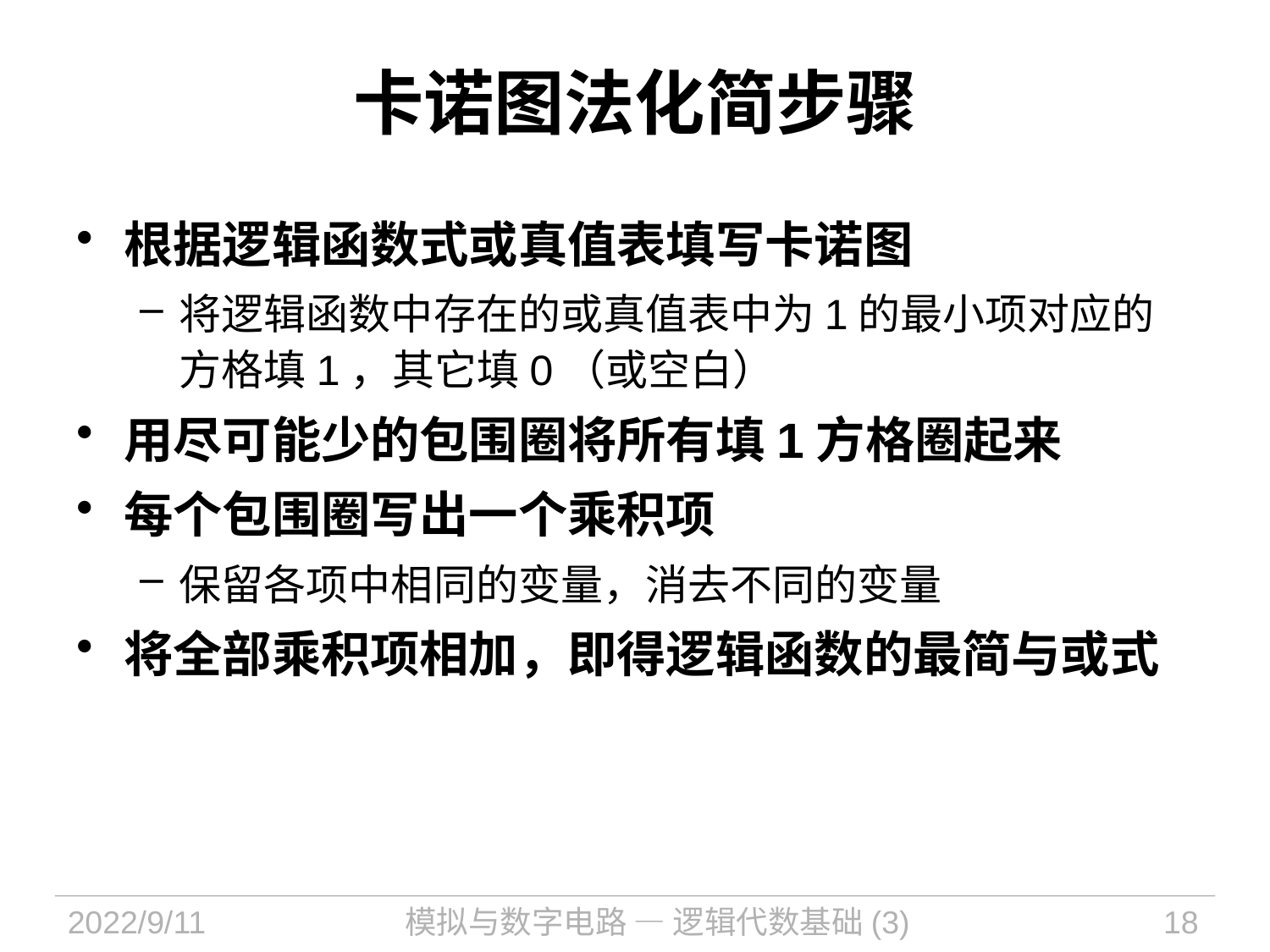

# 卡诺图法化简步骤
根据逻辑函数式或真值表填写卡诺图
将逻辑函数中存在的或真值表中为1的最小项对应的方格填1，其它填0（或空白）
用尽可能少的包围圈将所有填1方格圈起来
每个包围圈写出一个乘积项
保留各项中相同的变量，消去不同的变量
将全部乘积项相加，即得逻辑函数的最简与或式

2022/9/11
模拟与数字电路 — 逻辑代数基础(3)
18